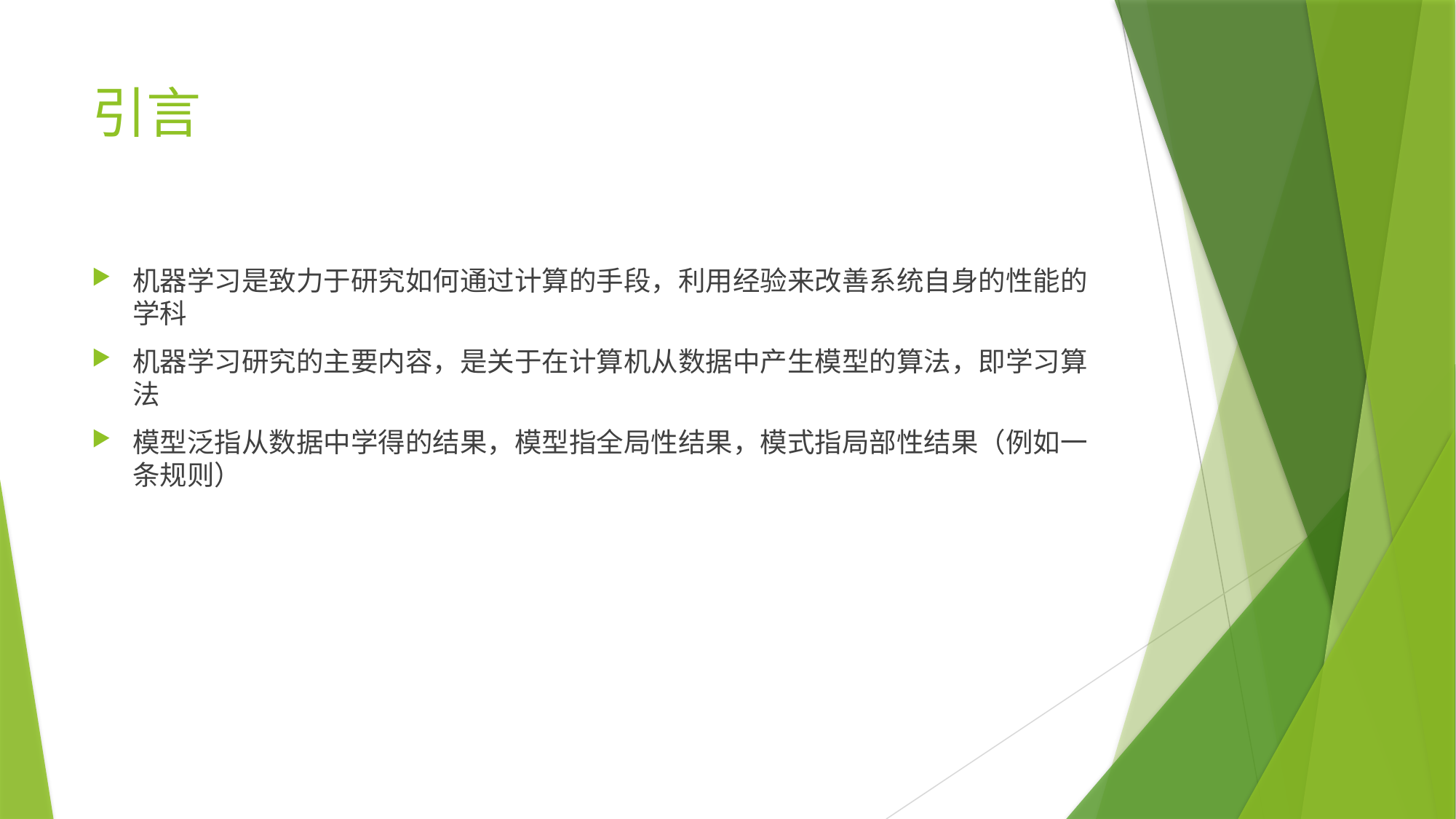

# 引言
机器学习是致力于研究如何通过计算的手段，利用经验来改善系统自身的性能的学科
机器学习研究的主要内容，是关于在计算机从数据中产生模型的算法，即学习算法
模型泛指从数据中学得的结果，模型指全局性结果，模式指局部性结果（例如一条规则）